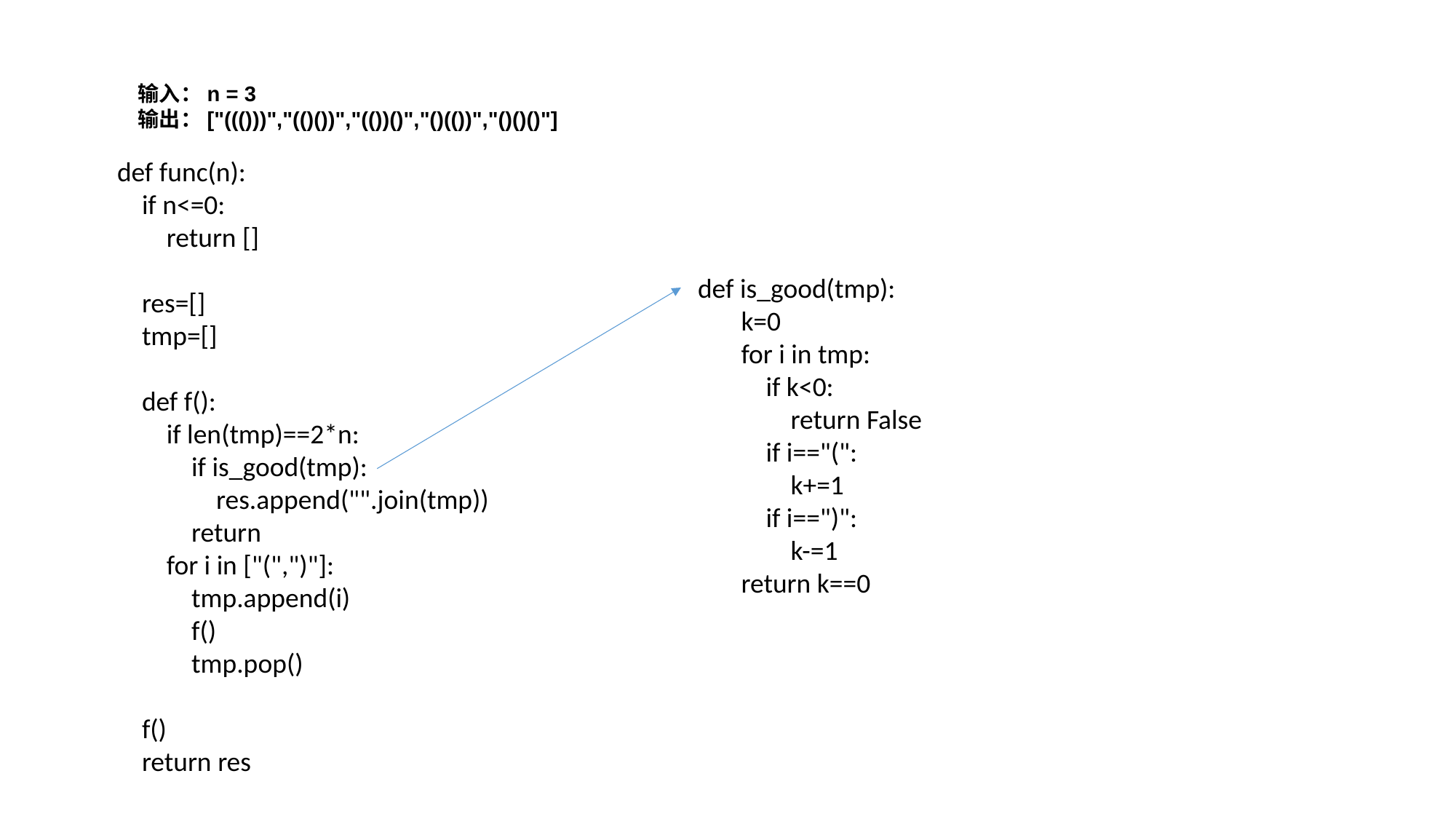

输入：n = 3
输出：["((()))","(()())","(())()","()(())","()()()"]
def func(n):
    if n<=0:
        return []

    res=[]
    tmp=[]

    def f():
        if len(tmp)==2*n:
            if is_good(tmp):
                res.append("".join(tmp))
            return
        for i in ["(",")"]:
            tmp.append(i)
            f()
            tmp.pop()

    f()
    return res
 def is_good(tmp):
        k=0
        for i in tmp:
            if k<0:
                return False
            if i=="(":
                k+=1
            if i==")":
                k-=1
        return k==0